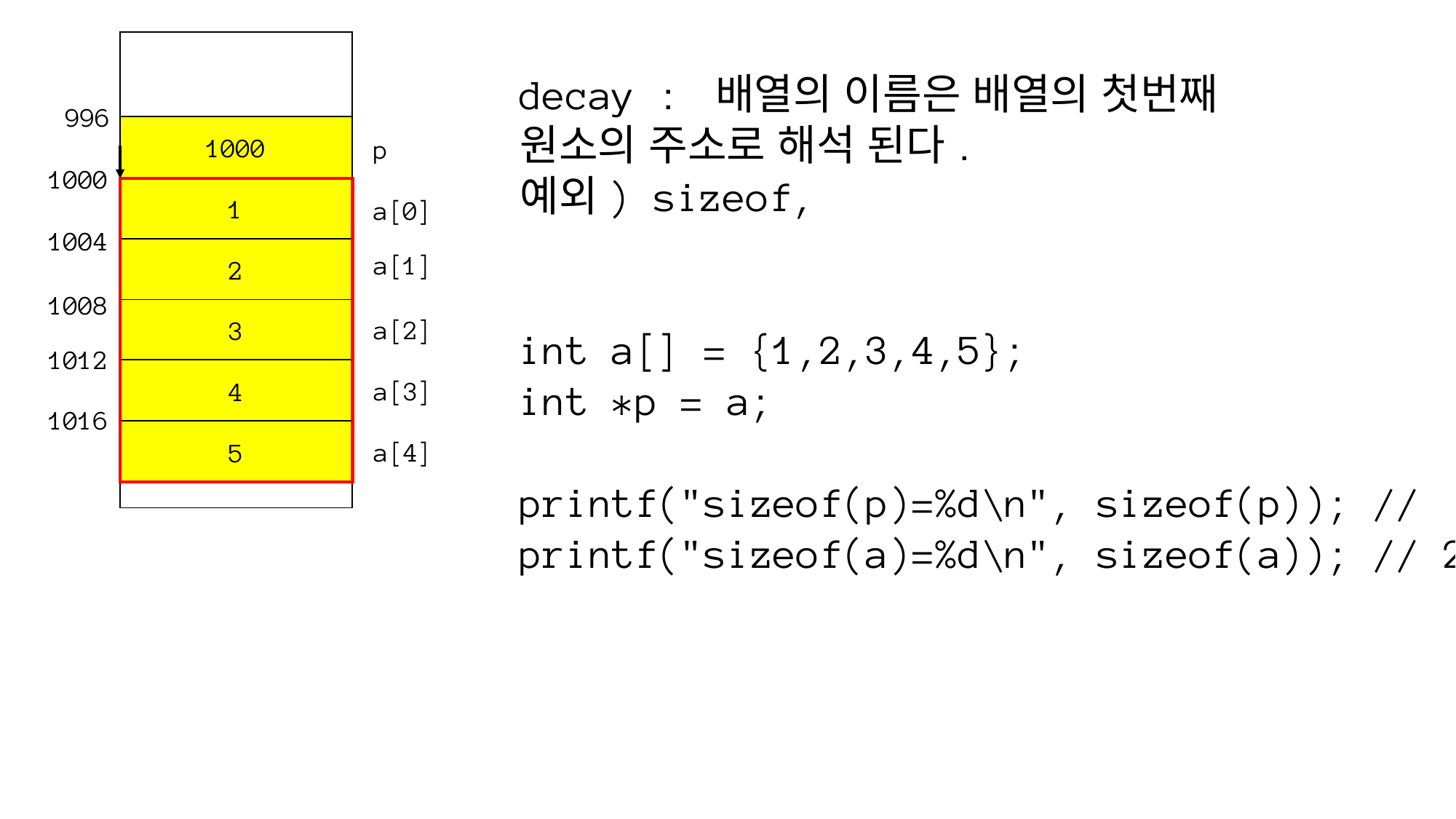

decay : 배열의 이름은 배열의 첫번째
원소의 주소로 해석 된다.
예외) sizeof,

int a[] = {1,2,3,4,5};
int *p = a;

printf("sizeof(p)=%d\n", sizeof(p)); //  4
printf("sizeof(a)=%d\n", sizeof(a)); // 20

996
1000
p
1000

1

a[0]
1004
2
a[1]
1008
3
a[2]
1012
4
a[3]
1016

5
a[4]